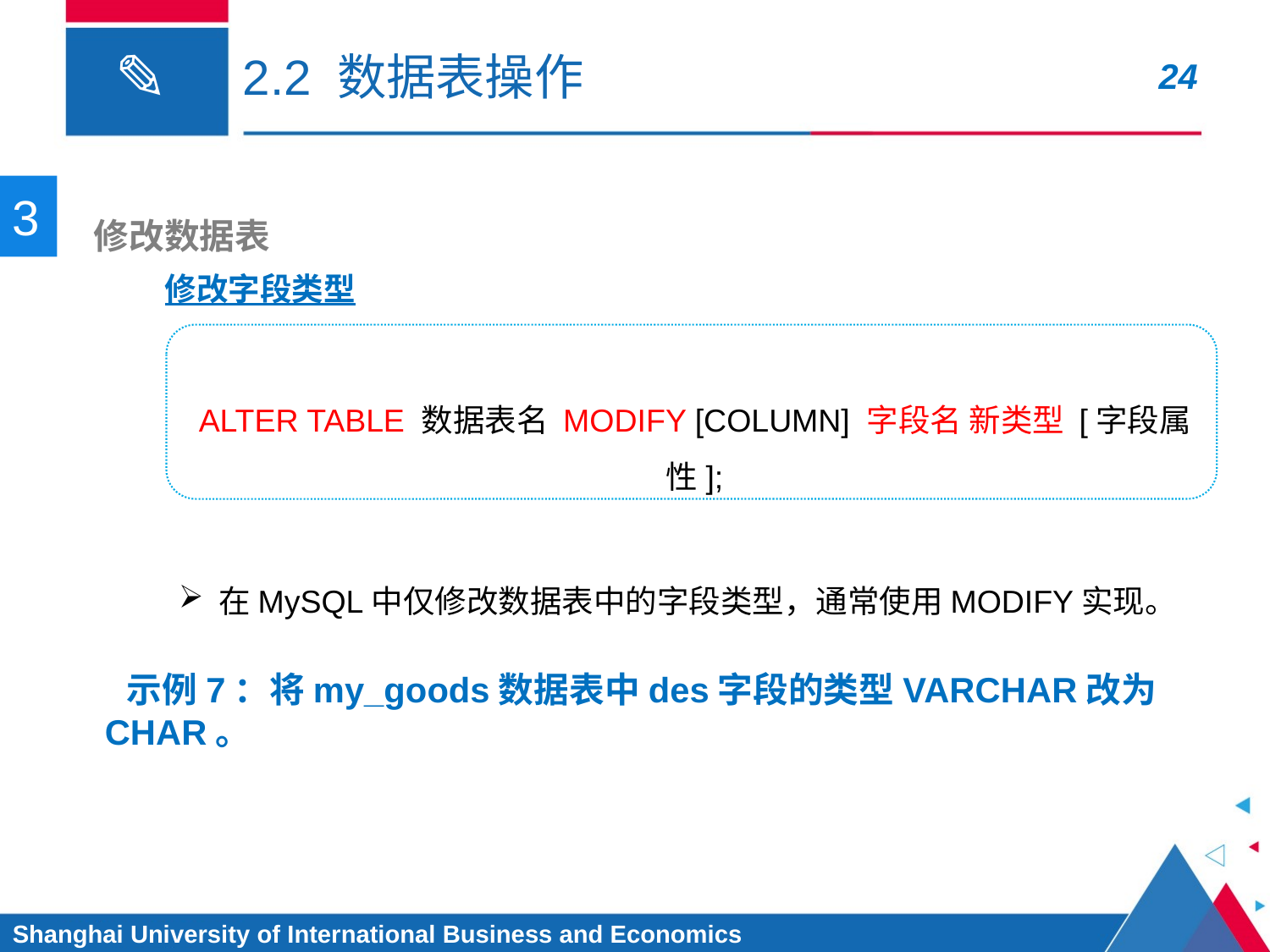

# 2.2 数据表操作

3
  修改数据表
修改字段类型

ALTER TABLE 数据表名 MODIFY [COLUMN] 字段名 新类型 [字段属性];
在MySQL中仅修改数据表中的字段类型，通常使用MODIFY实现。
  示例7：将my_goods数据表中des字段的类型VARCHAR改为CHAR。